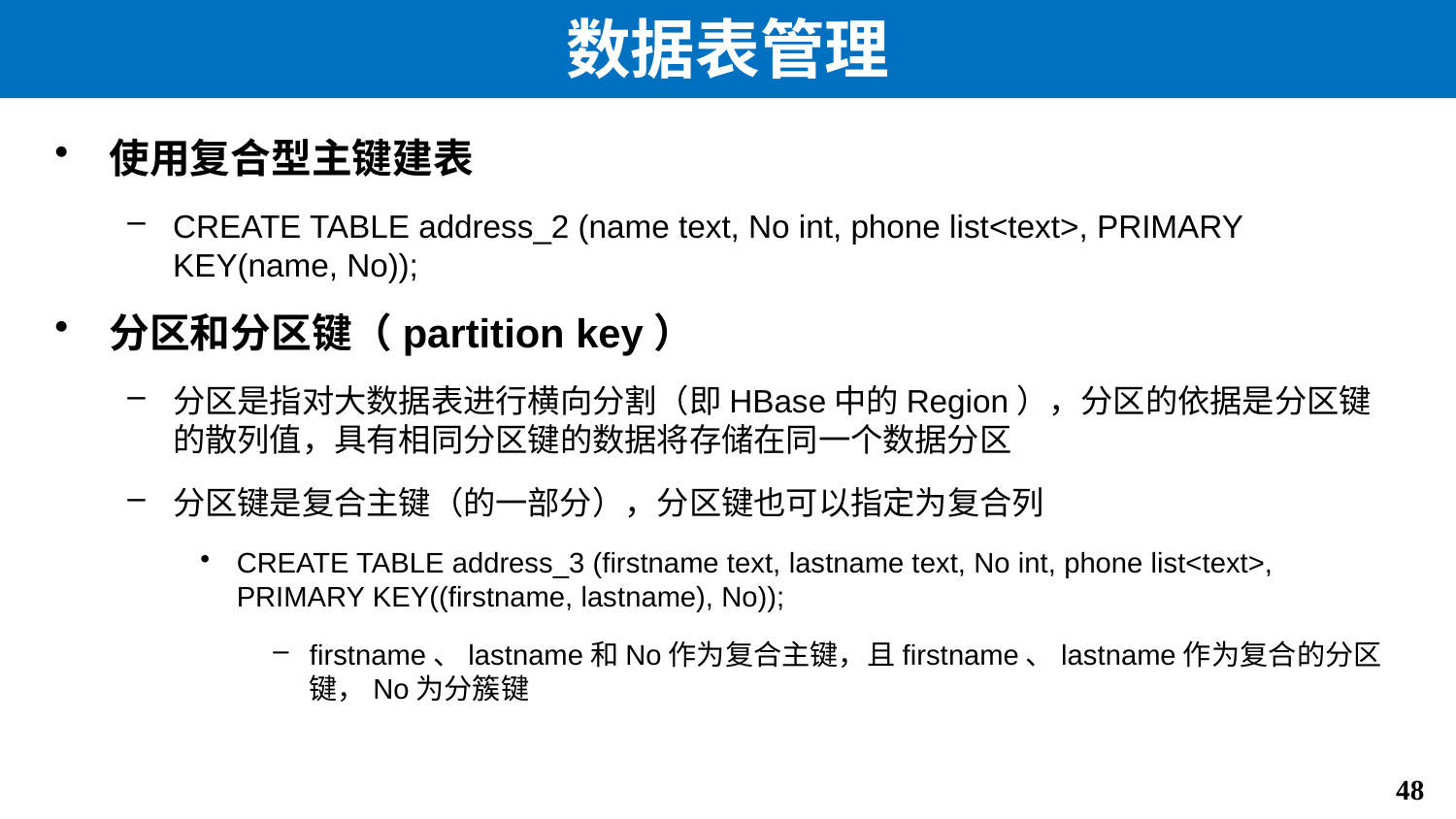

# 数据表管理
使用复合型主键建表
CREATE TABLE address_2 (name text, No int, phone list<text>, PRIMARY KEY(name, No));
分区和分区键（partition key）
分区是指对大数据表进行横向分割（即HBase中的Region），分区的依据是分区键的散列值，具有相同分区键的数据将存储在同一个数据分区
分区键是复合主键（的一部分），分区键也可以指定为复合列
CREATE TABLE address_3 (firstname text, lastname text, No int, phone list<text>, PRIMARY KEY((firstname, lastname), No));
firstname、lastname和No作为复合主键，且firstname、lastname作为复合的分区键，No为分簇键